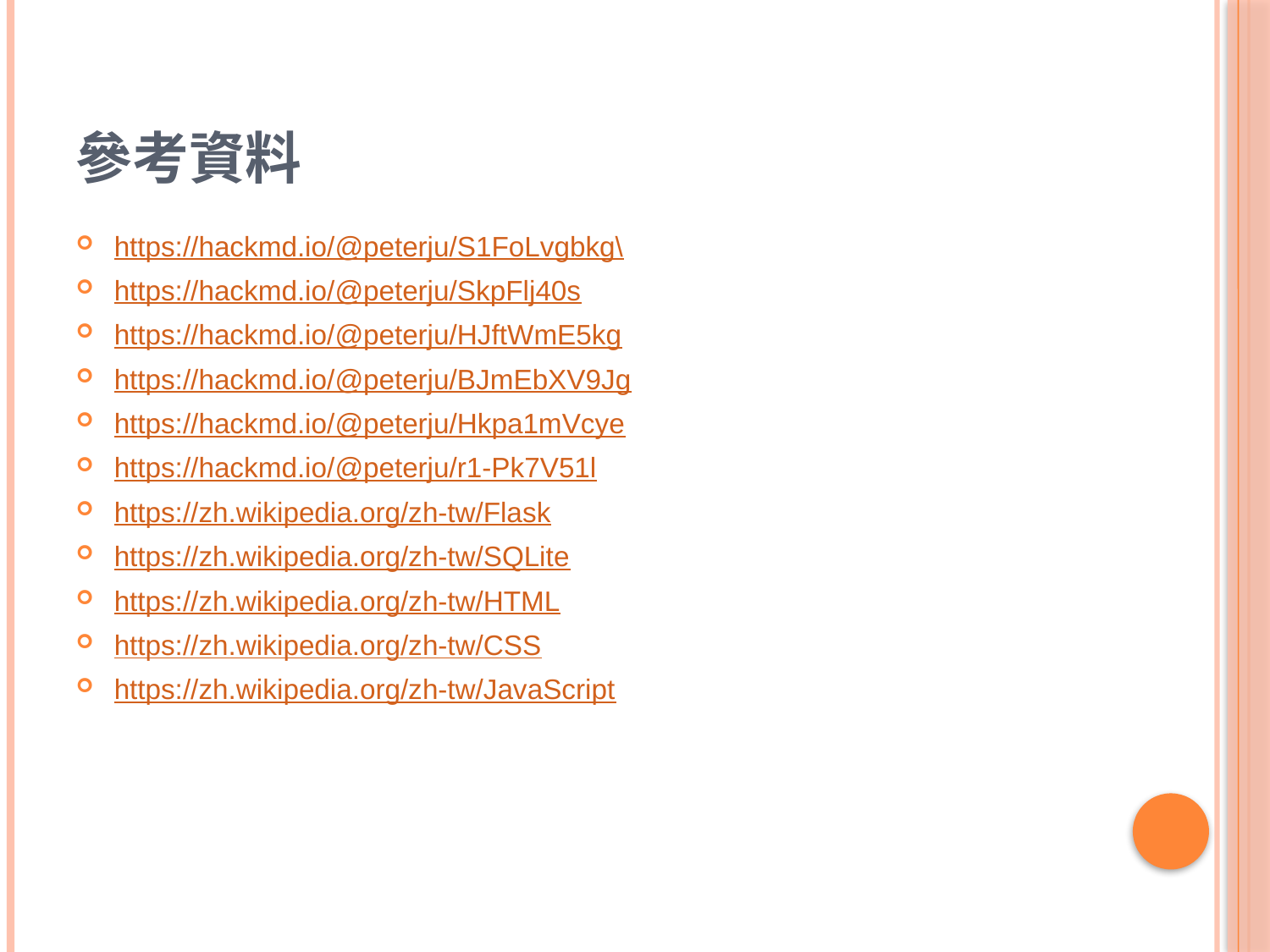

# 參考資料
https://hackmd.io/@peterju/S1FoLvgbkg\
https://hackmd.io/@peterju/SkpFlj40s
https://hackmd.io/@peterju/HJftWmE5kg
https://hackmd.io/@peterju/BJmEbXV9Jg
https://hackmd.io/@peterju/Hkpa1mVcye
https://hackmd.io/@peterju/r1-Pk7V51l
https://zh.wikipedia.org/zh-tw/Flask
https://zh.wikipedia.org/zh-tw/SQLite
https://zh.wikipedia.org/zh-tw/HTML
https://zh.wikipedia.org/zh-tw/CSS
https://zh.wikipedia.org/zh-tw/JavaScript